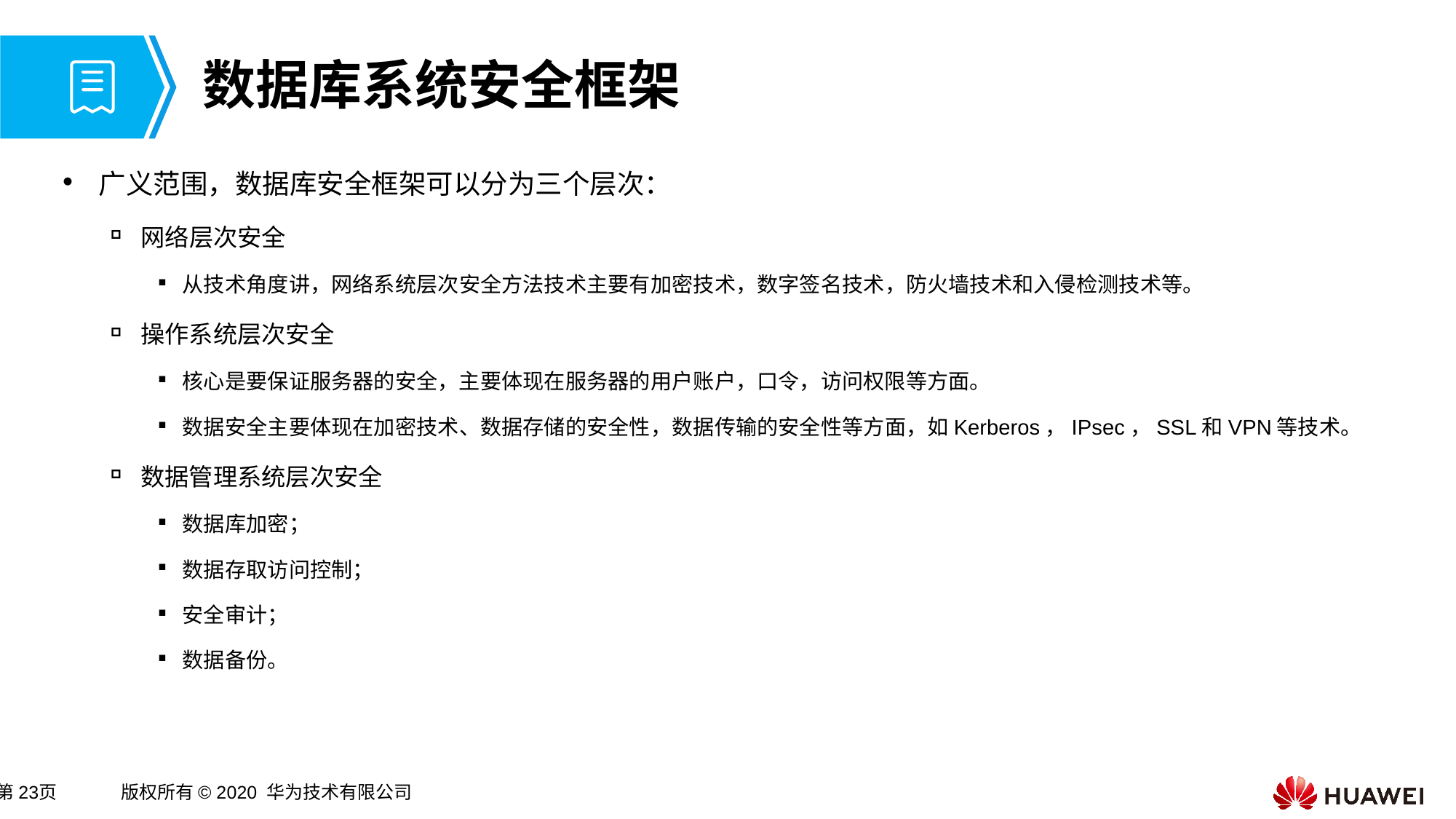

# 数据库系统安全框架
广义范围，数据库安全框架可以分为三个层次：
网络层次安全
从技术角度讲，网络系统层次安全方法技术主要有加密技术，数字签名技术，防火墙技术和入侵检测技术等。
操作系统层次安全
核心是要保证服务器的安全，主要体现在服务器的用户账户，口令，访问权限等方面。
数据安全主要体现在加密技术、数据存储的安全性，数据传输的安全性等方面，如Kerberos，IPsec，SSL和VPN等技术。
数据管理系统层次安全
数据库加密；
数据存取访问控制；
安全审计；
数据备份。